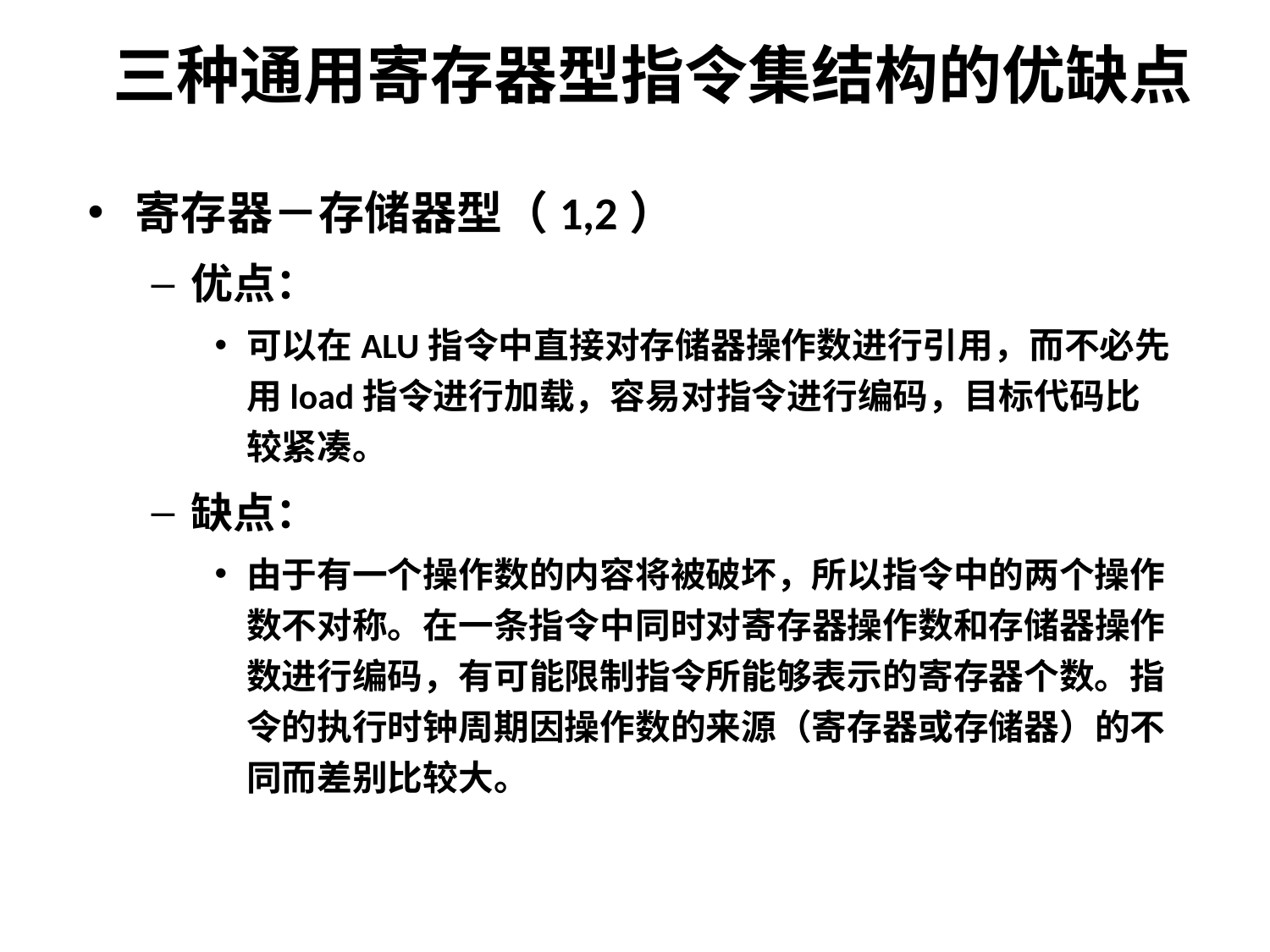

# 三种通用寄存器型指令集结构的优缺点
寄存器－存储器型（1,2）
优点：
可以在ALU指令中直接对存储器操作数进行引用，而不必先用load指令进行加载，容易对指令进行编码，目标代码比较紧凑。
缺点：
由于有一个操作数的内容将被破坏，所以指令中的两个操作数不对称。在一条指令中同时对寄存器操作数和存储器操作数进行编码，有可能限制指令所能够表示的寄存器个数。指令的执行时钟周期因操作数的来源（寄存器或存储器）的不同而差别比较大。